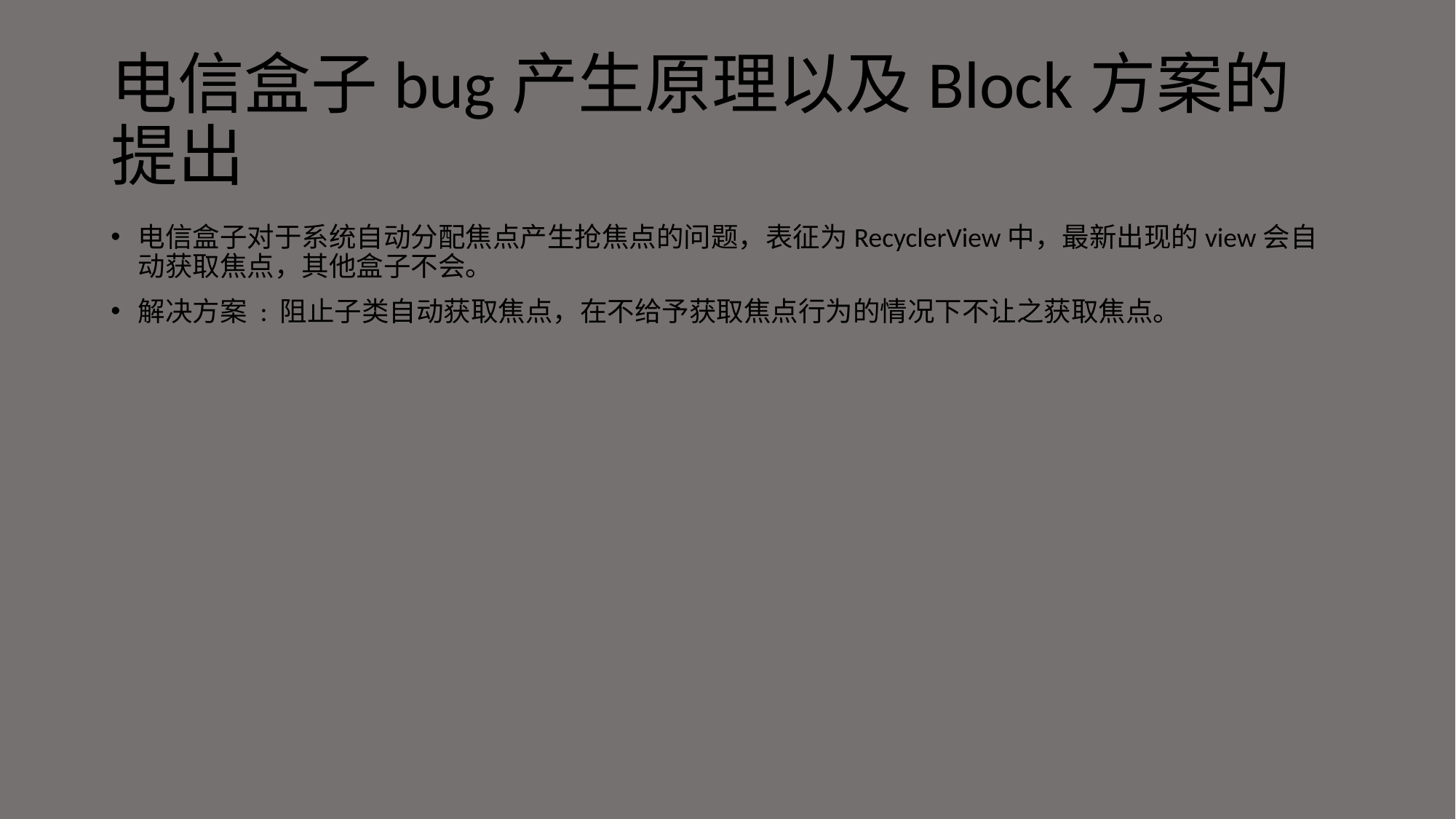

# 电信盒子bug产生原理以及Block方案的提出
电信盒子对于系统自动分配焦点产生抢焦点的问题，表征为RecyclerView中，最新出现的view会自动获取焦点，其他盒子不会。
解决方案 : 阻止子类自动获取焦点，在不给予获取焦点行为的情况下不让之获取焦点。